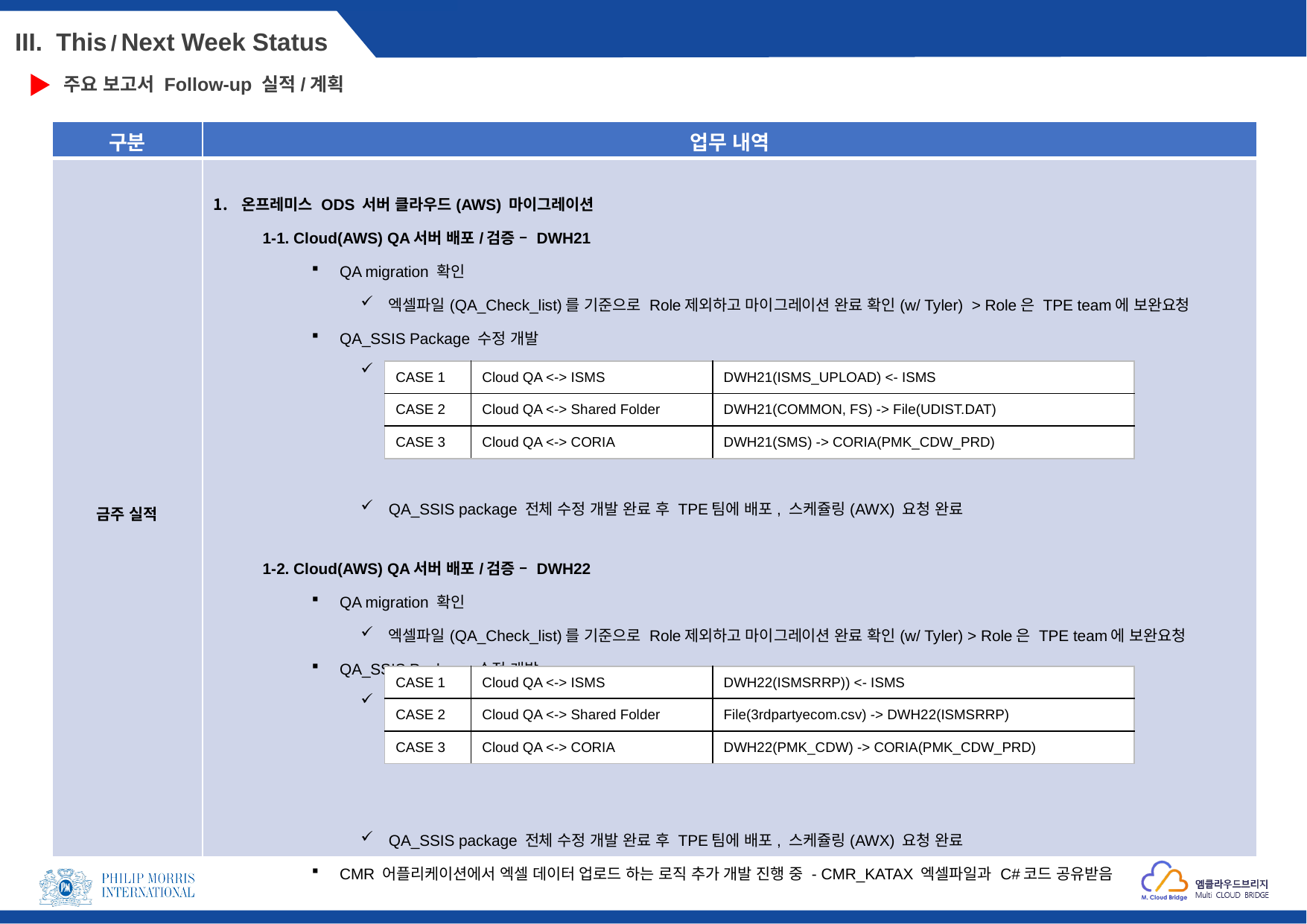

III.  This / Next Week Status
주요 보고서 Follow-up 실적/계획

| 구분 | 업무 내역 |
| --- | --- |
| 금주 실적 | 온프레미스 ODS 서버 클라우드(AWS) 마이그레이션 1-1. Cloud(AWS) QA서버 배포/검증 – DWH21 QA migration 확인 엑셀파일(QA\_Check\_list)를 기준으로 Role제외하고 마이그레이션 완료 확인(w/ Tyler) > Role은 TPE team에 보완요청 QA\_SSIS Package 수정 개발 Local 환경에서 아래 CASE 테스트 완료 QA\_SSIS package 전체 수정 개발 완료 후 TPE팀에 배포, 스케쥴링(AWX) 요청 완료 1-2. Cloud(AWS) QA서버 배포/검증 – DWH22 QA migration 확인 엑셀파일(QA\_Check\_list)를 기준으로 Role제외하고 마이그레이션 완료 확인(w/ Tyler) > Role은 TPE team에 보완요청 QA\_SSIS Package 수정 개발 Local 환경에서 아래 CASE 테스트 완료 QA\_SSIS package 전체 수정 개발 완료 후 TPE팀에 배포, 스케쥴링(AWX) 요청 완료 CMR 어플리케이션에서 엑셀 데이터 업로드 하는 로직 추가 개발 진행 중 - CMR\_KATAX 엑셀파일과 C#코드 공유받음 |
| CASE 1 | Cloud QA <-> ISMS | DWH21(ISMS\_UPLOAD) <- ISMS |
| --- | --- | --- |
| CASE 2 | Cloud QA <-> Shared Folder | DWH21(COMMON, FS) -> File(UDIST.DAT) |
| CASE 3 | Cloud QA <-> CORIA | DWH21(SMS) -> CORIA(PMK\_CDW\_PRD) |
| CASE 1 | Cloud QA <-> ISMS | DWH22(ISMSRRP)) <- ISMS |
| --- | --- | --- |
| CASE 2 | Cloud QA <-> Shared Folder | File(3rdpartyecom.csv) -> DWH22(ISMSRRP) |
| CASE 3 | Cloud QA <-> CORIA | DWH22(PMK\_CDW) -> CORIA(PMK\_CDW\_PRD) |